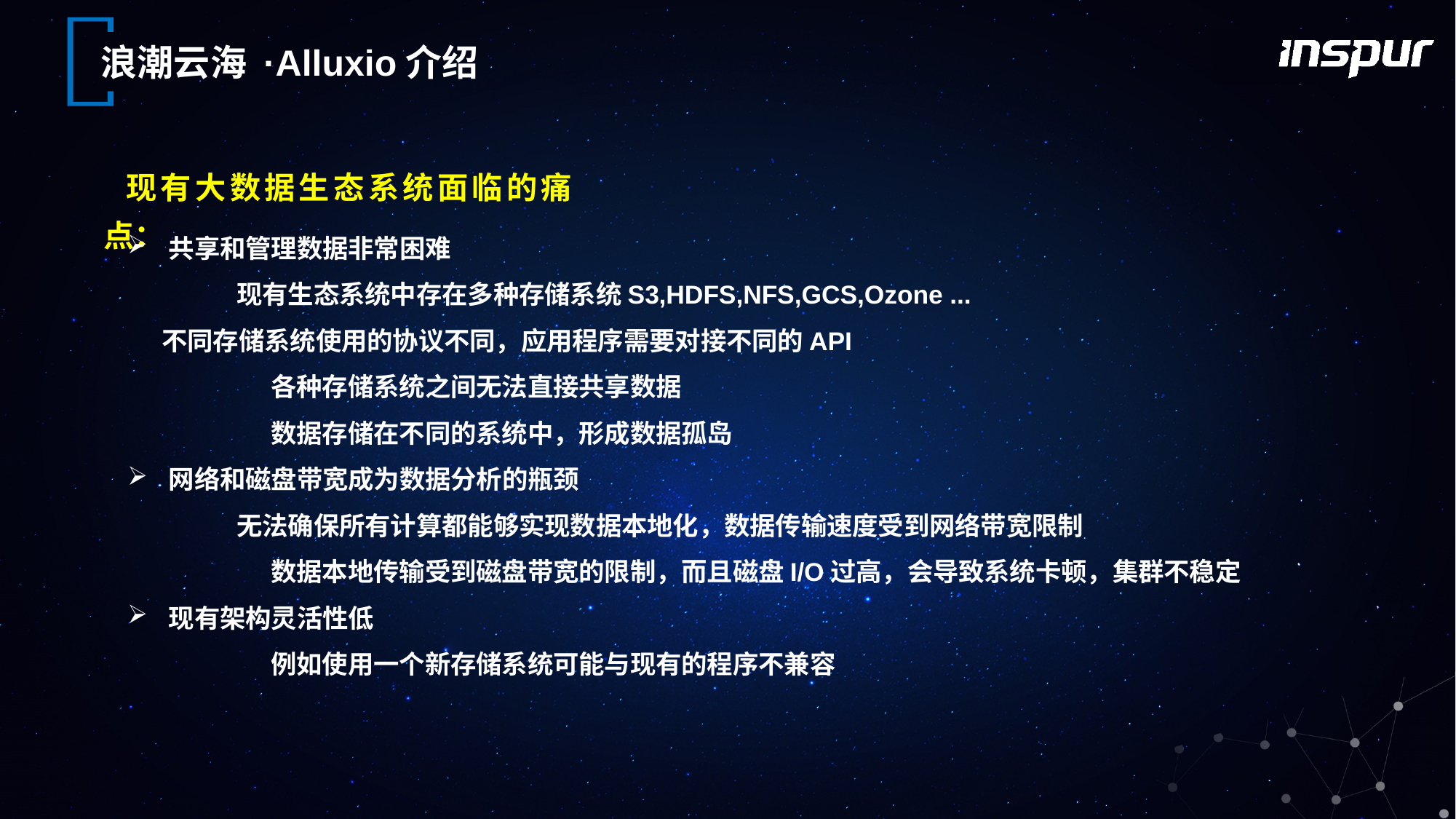

浪潮云海 ·Alluxio介绍
 现有大数据生态系统面临的痛点：
共享和管理数据非常困难
	现有生态系统中存在多种存储系统S3,HDFS,NFS,GCS,Ozone ...
    	不同存储系统使用的协议不同，应用程序需要对接不同的API
		各种存储系统之间无法直接共享数据
		数据存储在不同的系统中，形成数据孤岛
网络和磁盘带宽成为数据分析的瓶颈
	无法确保所有计算都能够实现数据本地化，数据传输速度受到网络带宽限制
		数据本地传输受到磁盘带宽的限制，而且磁盘I/O过高，会导致系统卡顿，集群不稳定
现有架构灵活性低
		例如使用一个新存储系统可能与现有的程序不兼容